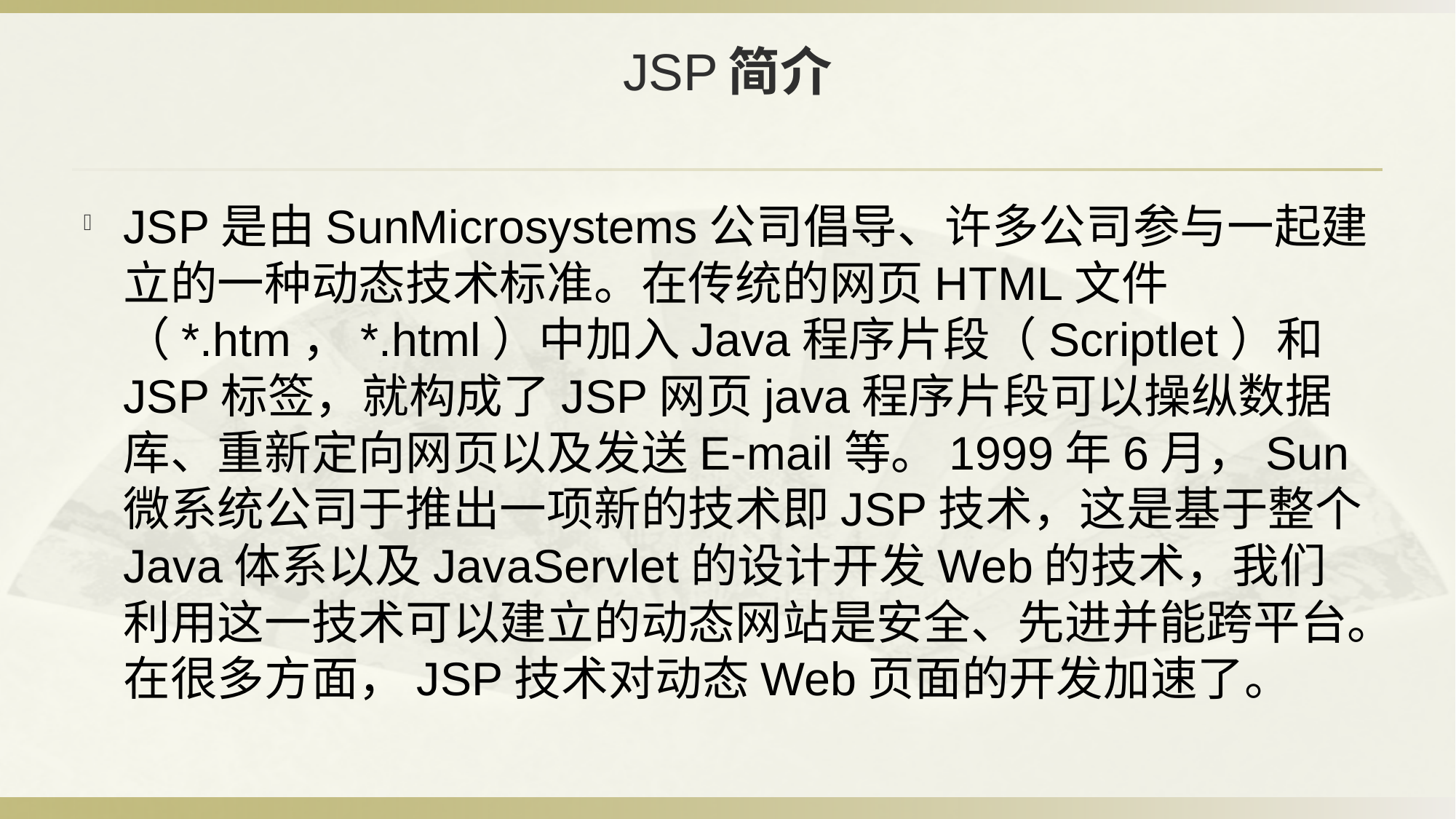

# JSP简介
JSP是由SunMicrosystems公司倡导、许多公司参与一起建立的一种动态技术标准。在传统的网页HTML文件（*.htm，*.html）中加入Java程序片段（Scriptlet）和JSP标签，就构成了JSP网页java程序片段可以操纵数据库、重新定向网页以及发送E-mail等。1999年6月，Sun微系统公司于推出一项新的技术即JSP技术，这是基于整个Java体系以及JavaServlet的设计开发Web的技术，我们利用这一技术可以建立的动态网站是安全、先进并能跨平台。在很多方面，JSP技术对动态Web页面的开发加速了。